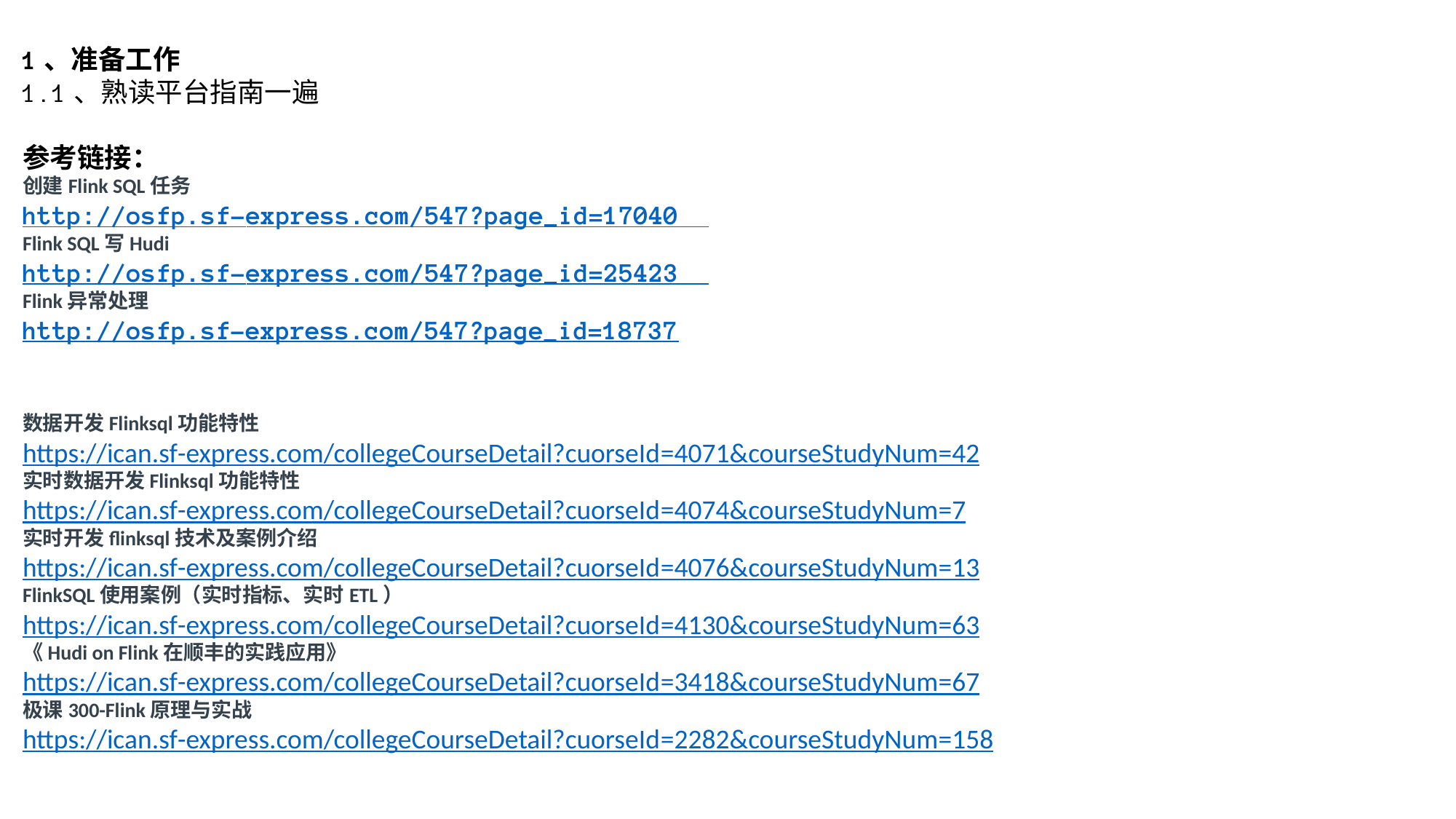

1、准备工作
1.1、熟读平台指南一遍

参考链接：
创建Flink SQL任务
http://osfp.sf-express.com/547?page_id=17040
Flink SQL写Hudi
http://osfp.sf-express.com/547?page_id=25423
Flink异常处理
http://osfp.sf-express.com/547?page_id=18737

数据开发Flinksql功能特性
https://ican.sf-express.com/collegeCourseDetail?cuorseId=4071&courseStudyNum=42
实时数据开发Flinksql功能特性
https://ican.sf-express.com/collegeCourseDetail?cuorseId=4074&courseStudyNum=7
实时开发flinksql技术及案例介绍
https://ican.sf-express.com/collegeCourseDetail?cuorseId=4076&courseStudyNum=13
FlinkSQL使用案例（实时指标、实时ETL）
https://ican.sf-express.com/collegeCourseDetail?cuorseId=4130&courseStudyNum=63
《Hudi on Flink在顺丰的实践应用》
https://ican.sf-express.com/collegeCourseDetail?cuorseId=3418&courseStudyNum=67
极课300-Flink原理与实战
https://ican.sf-express.com/collegeCourseDetail?cuorseId=2282&courseStudyNum=158